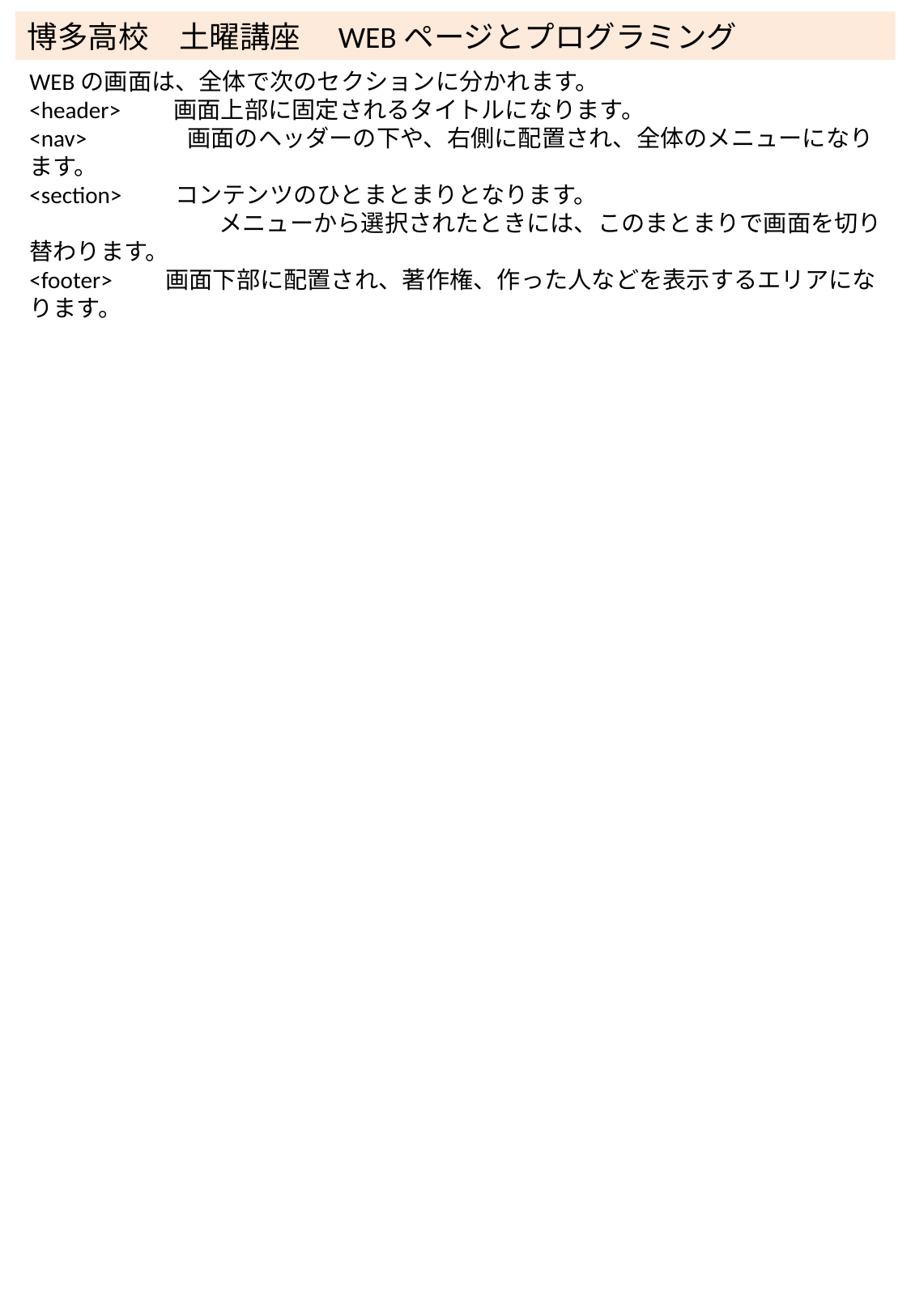

博多高校　土曜講座　WEBページとプログラミング
WEBの画面は、全体で次のセクションに分かれます。
<header>　　画面上部に固定されるタイトルになります。
<nav>　　　　画面のヘッダーの下や、右側に配置され、全体のメニューになります。
<section>　　コンテンツのひとまとまりとなります。
　　　　　　　　メニューから選択されたときには、このまとまりで画面を切り替わります。
<footer>　　画面下部に配置され、著作権、作った人などを表示するエリアになります。